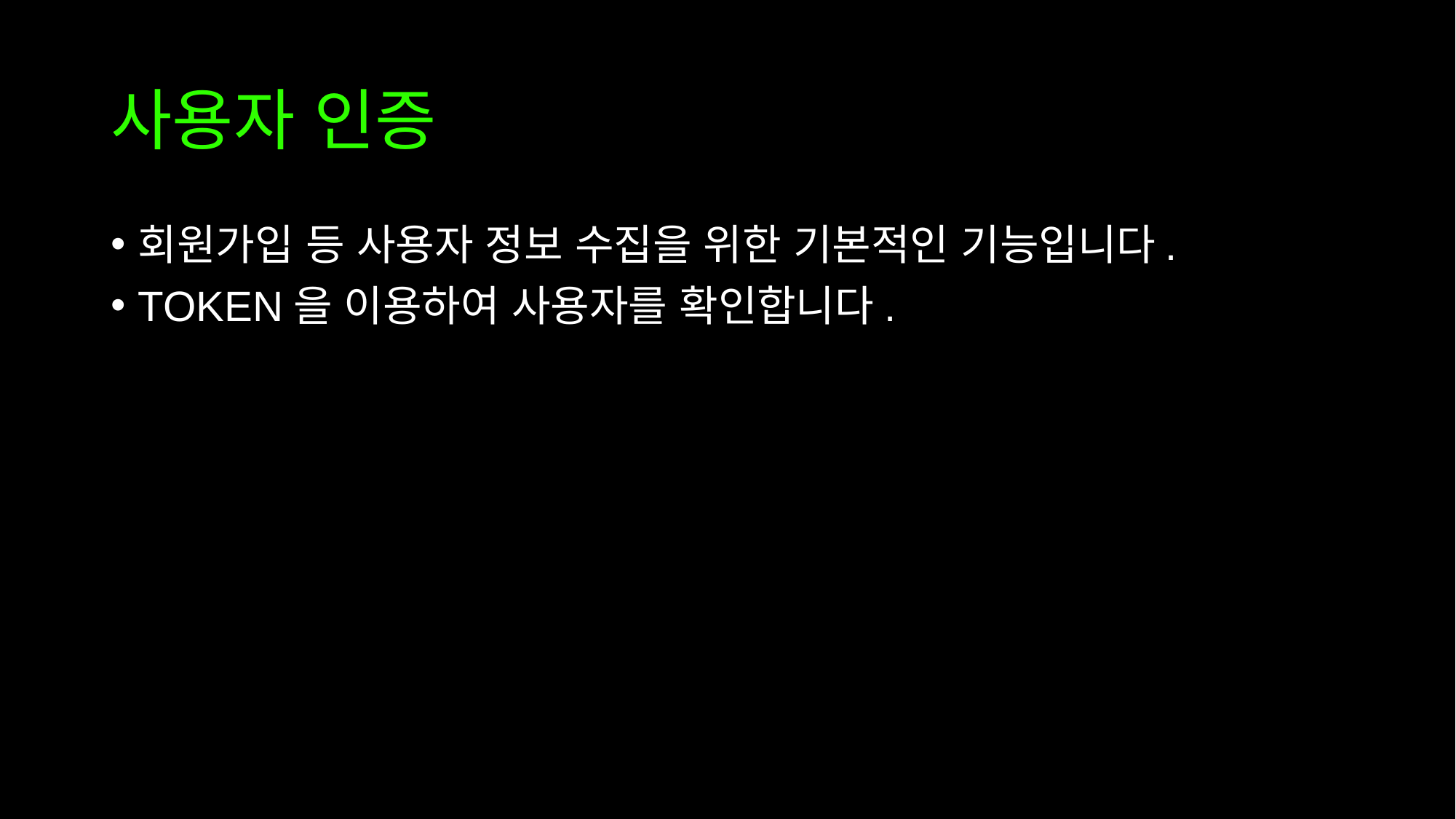

# 사용자 인증
회원가입 등 사용자 정보 수집을 위한 기본적인 기능입니다.
TOKEN을 이용하여 사용자를 확인합니다.